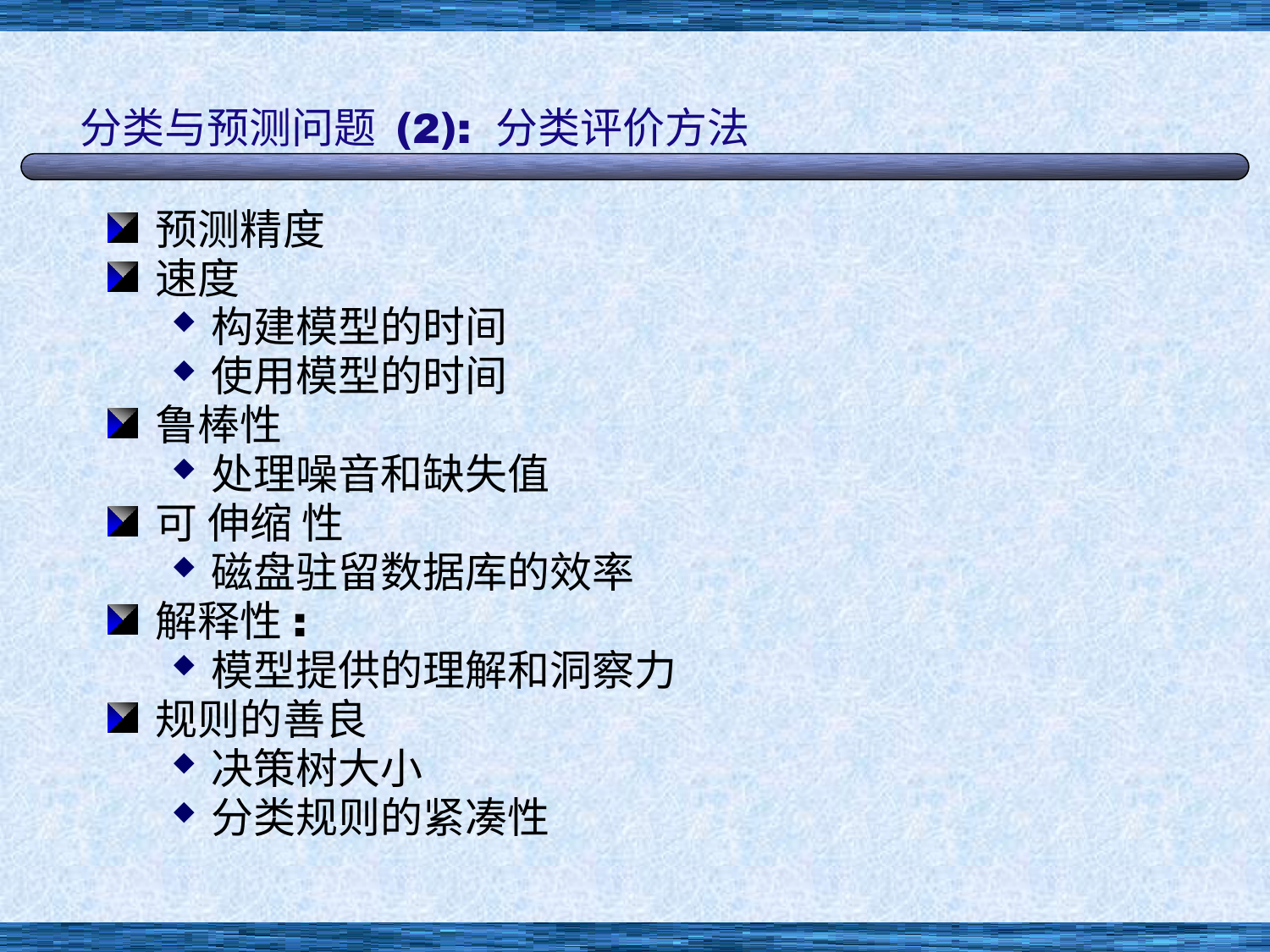

# 分类与预测问题 (2): 分类评价方法
预测精度
速度
构建模型的时间
使用模型的时间
鲁棒性
处理噪音和缺失值
可 伸缩 性
磁盘驻留数据库的效率
解释性:
模型提供的理解和洞察力
规则的善良
决策树大小
分类规则的紧凑性